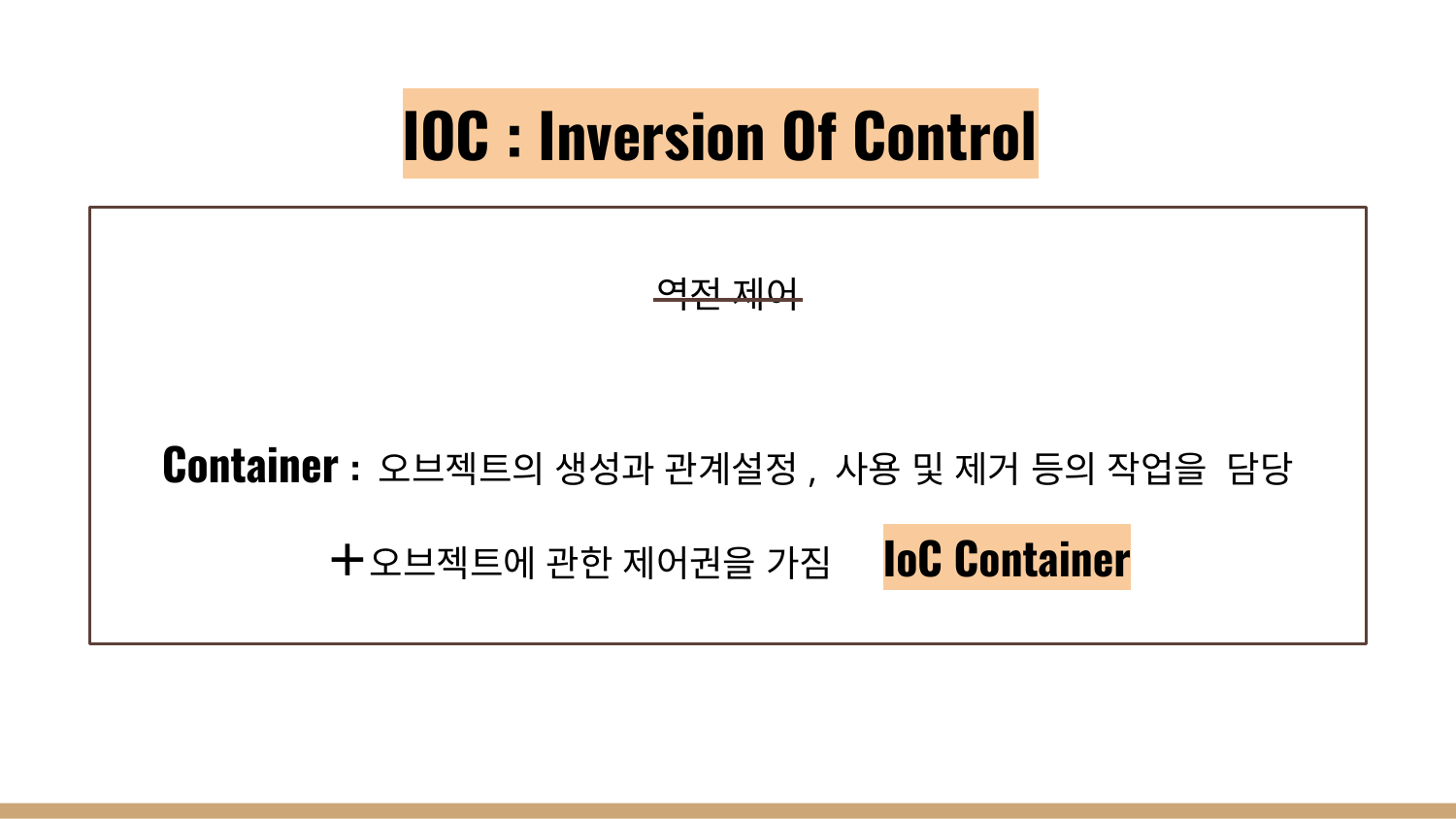

# IOC : Inversion Of Control
역전 제어

Container : 오브젝트의 생성과 관계설정, 사용 및 제거 등의 작업을  담당
＋오브젝트에 관한 제어권을 가짐 ➔ IoC Container